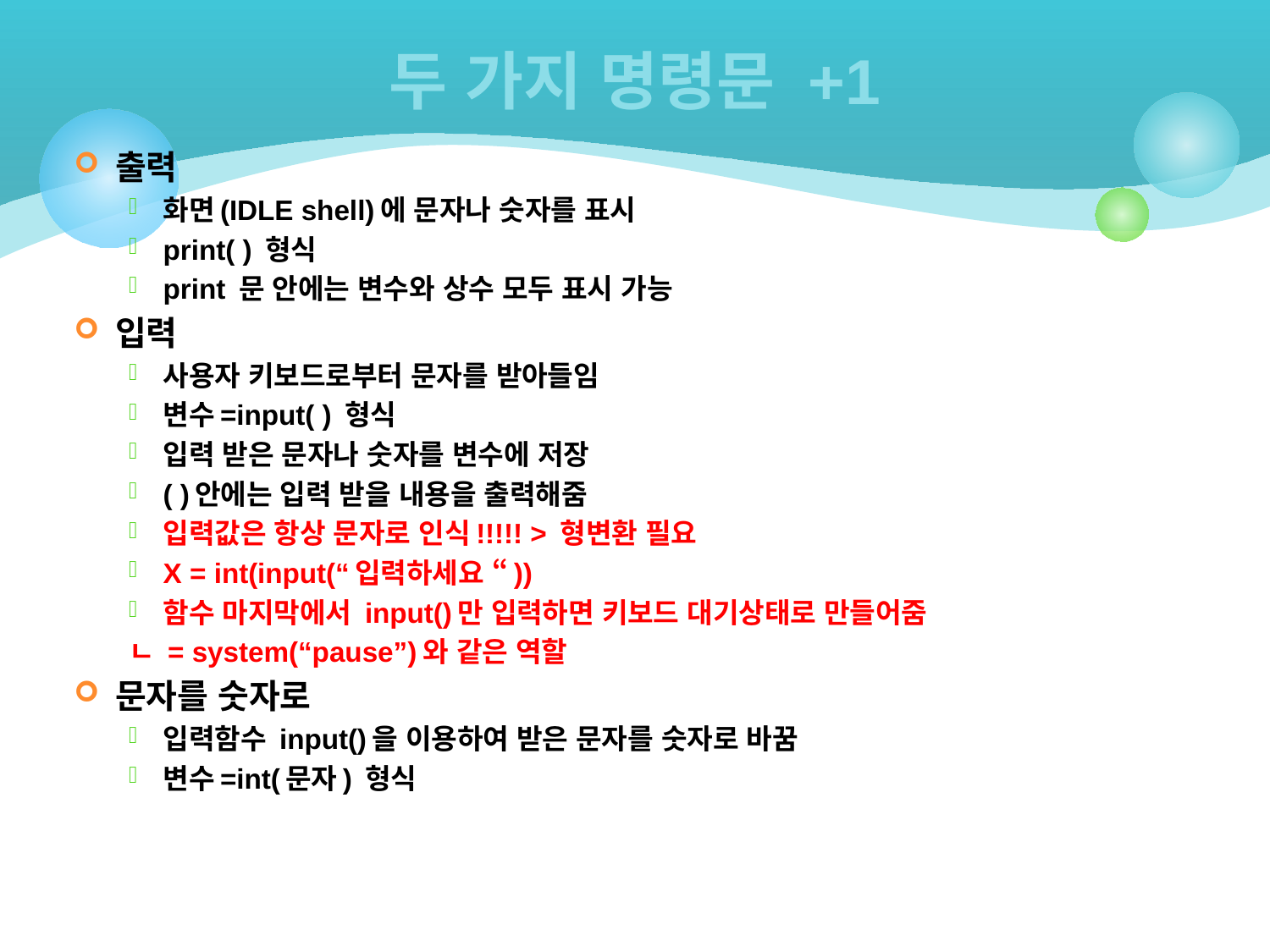

# 두 가지 명령문 +1
출력
화면(IDLE shell)에 문자나 숫자를 표시
print( ) 형식
print 문 안에는 변수와 상수 모두 표시 가능
입력
사용자 키보드로부터 문자를 받아들임
변수=input( ) 형식
입력 받은 문자나 숫자를 변수에 저장
( )안에는 입력 받을 내용을 출력해줌
입력값은 항상 문자로 인식!!!!! > 형변환 필요
X = int(input(“입력하세요 “))
함수 마지막에서 input()만 입력하면 키보드 대기상태로 만들어줌
	ㄴ = system(“pause”)와 같은 역할
문자를 숫자로
입력함수 input()을 이용하여 받은 문자를 숫자로 바꿈
변수=int(문자) 형식